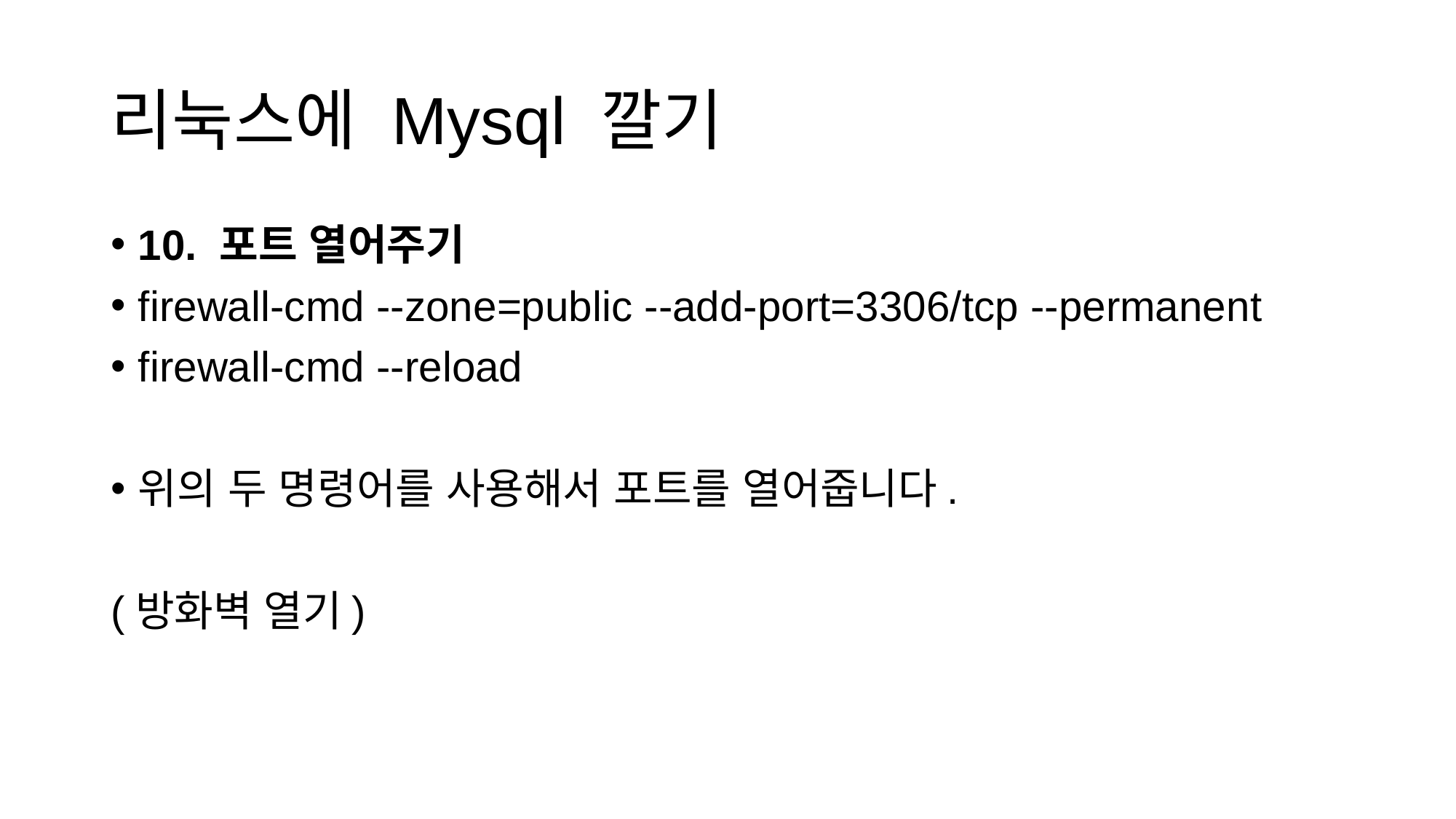

# 리눅스에 Mysql 깔기
10. 포트 열어주기
firewall-cmd --zone=public --add-port=3306/tcp --permanent
firewall-cmd --reload

위의 두 명령어를 사용해서 포트를 열어줍니다.

(방화벽 열기)